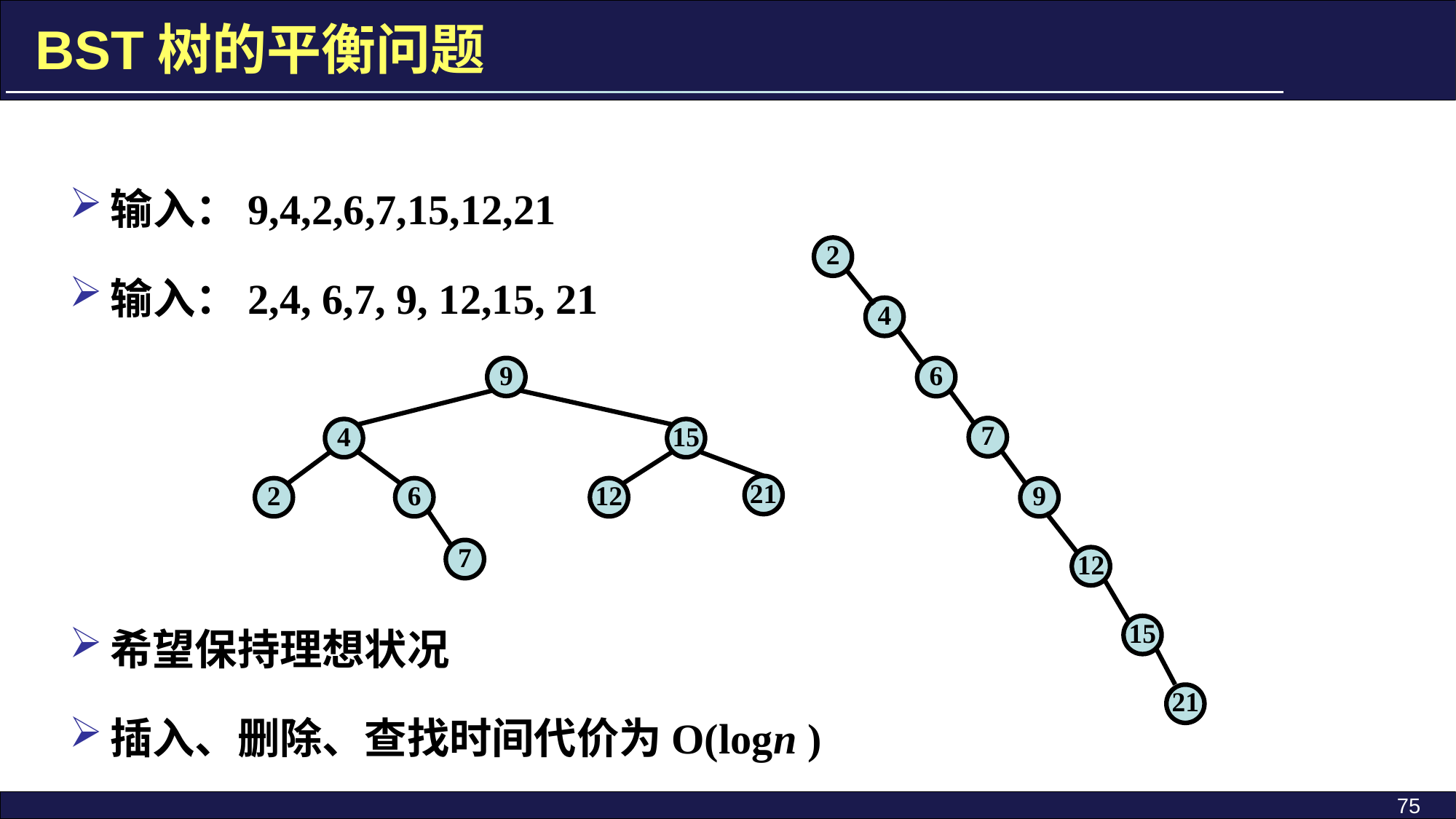

BST树的平衡问题
输入：9,4,2,6,7,15,12,21
输入：2,4, 6,7, 9, 12,15, 21

2
4
6
7
9
12
15
21
9
4
15
21
2
6
12
7
希望保持理想状况
插入、删除、查找时间代价为O(logn )
75